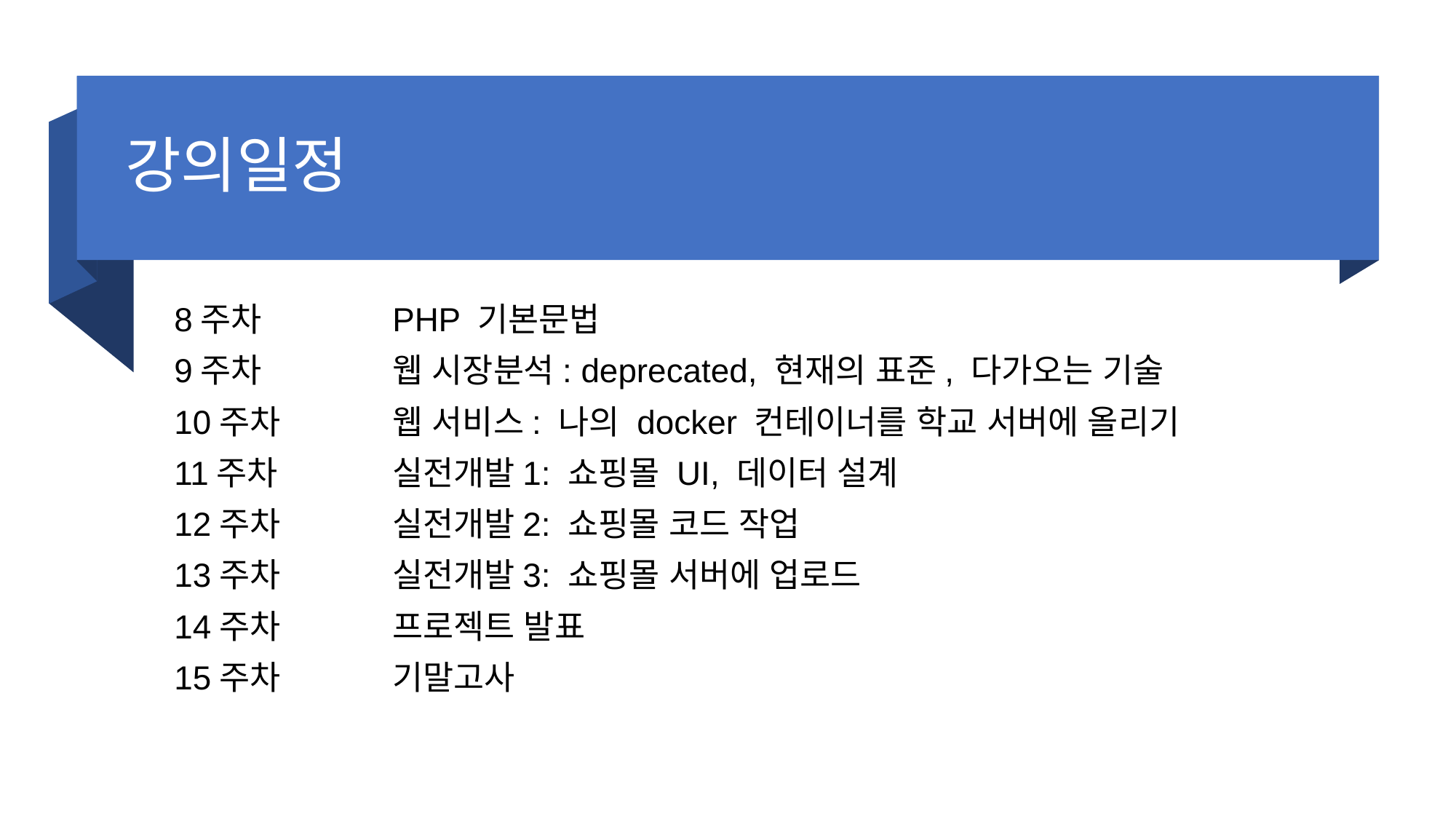

# 강의일정

8주차		PHP 기본문법
9주차		웹 시장분석: deprecated, 현재의 표준, 다가오는 기술
10주차		웹 서비스: 나의 docker 컨테이너를 학교 서버에 올리기
11주차		실전개발1: 쇼핑몰 UI, 데이터 설계
12주차		실전개발2: 쇼핑몰 코드 작업
13주차		실전개발3: 쇼핑몰 서버에 업로드
14주차		프로젝트 발표
15주차		기말고사